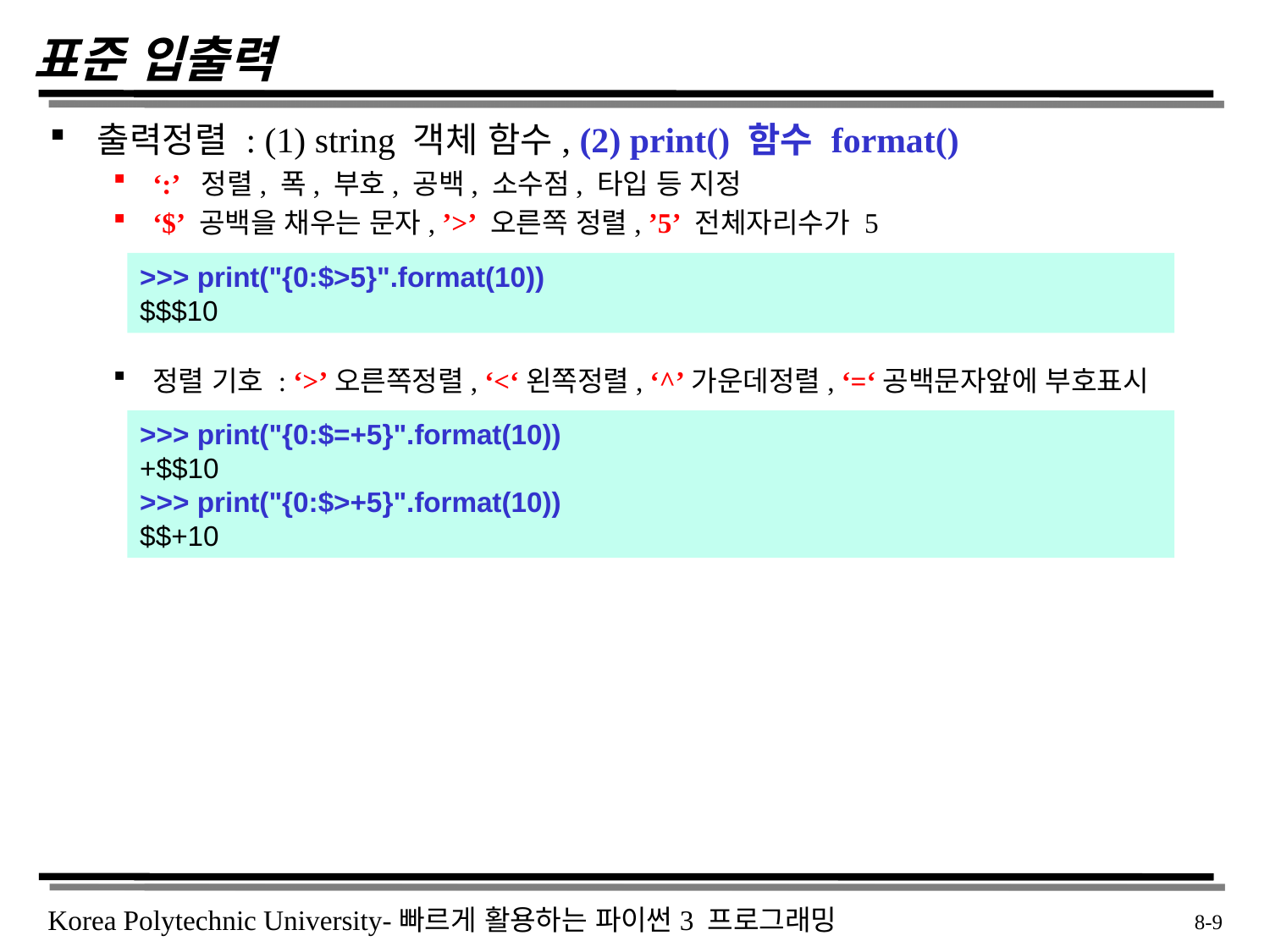

# 표준 입출력
출력정렬 : (1) string 객체 함수, (2) print() 함수 format()
‘:’  정렬, 폭, 부호, 공백, 소수점, 타입 등 지정
‘$’ 공백을 채우는 문자, ’>’ 오른쪽 정렬, ’5’ 전체자리수가 5

정렬 기호 : ‘>’오른쪽정렬, ‘<‘왼쪽정렬, ‘^’가운데정렬, ‘=‘공백문자앞에 부호표시

>>> print("{0:$>5}".format(10))
$$$10
>>> print("{0:$=+5}".format(10))
+$$10
>>> print("{0:$>+5}".format(10))
$$+10
 8-9